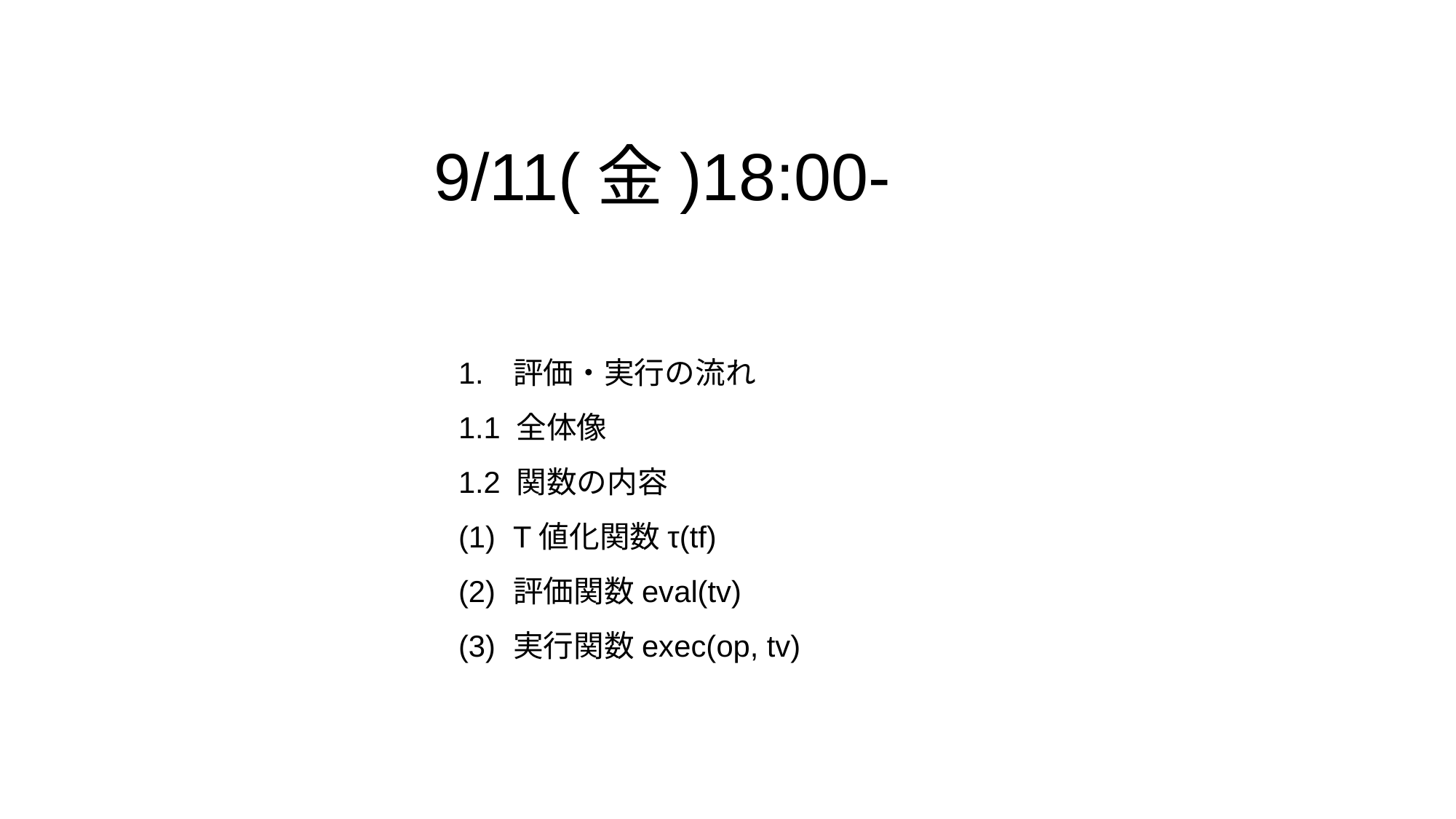

# 9/11(金)18:00-
評価・実行の流れ
1.1 全体像
1.2 関数の内容
T値化関数τ(tf)
評価関数eval(tv)
実行関数exec(op, tv)